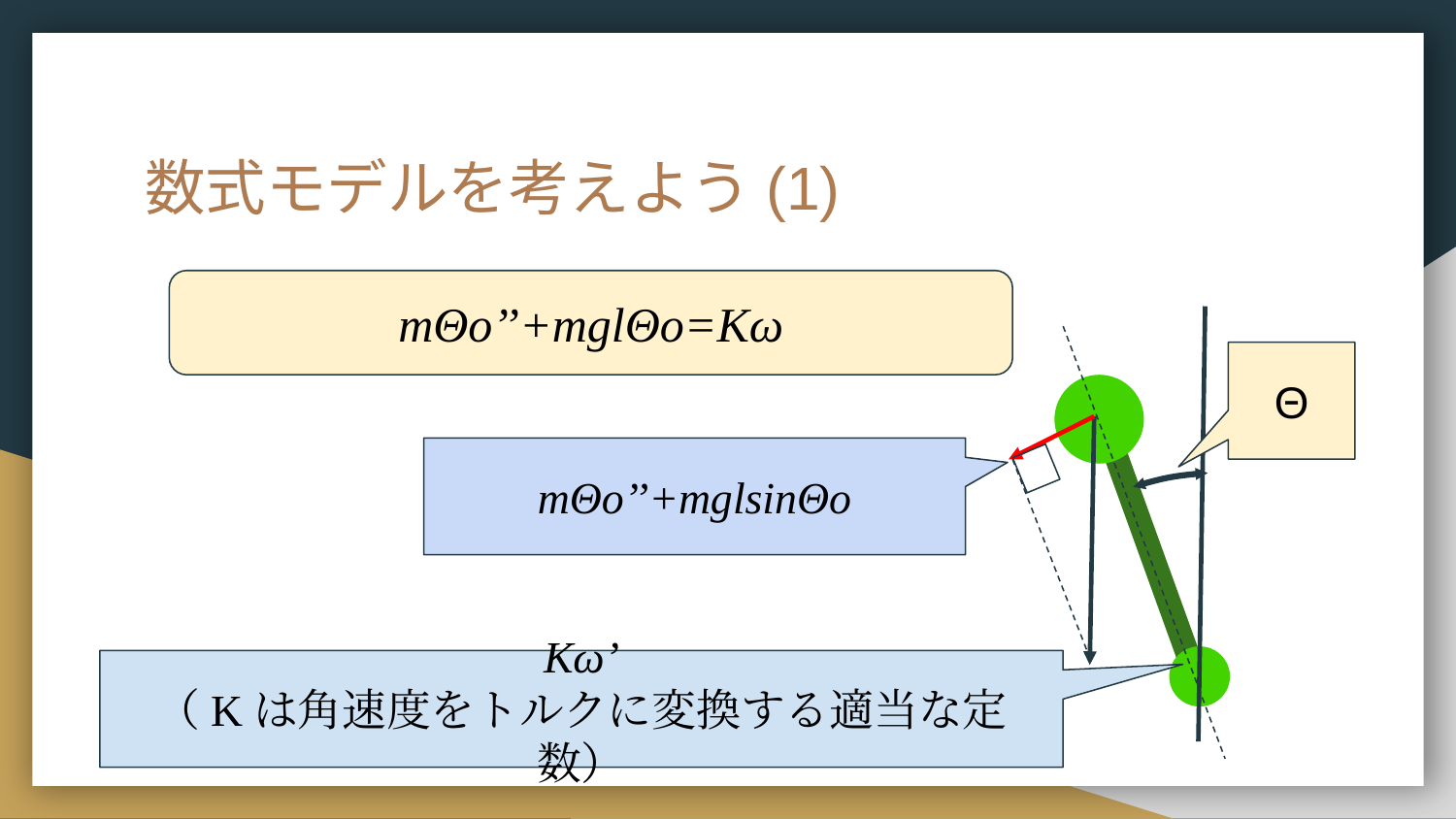

# 数式モデルを考えよう(1)
mΘo’’+mglΘo=Kω
Θ

mΘo’’+mglsinΘo

Kω’
（Kは角速度をトルクに変換する適当な定数）